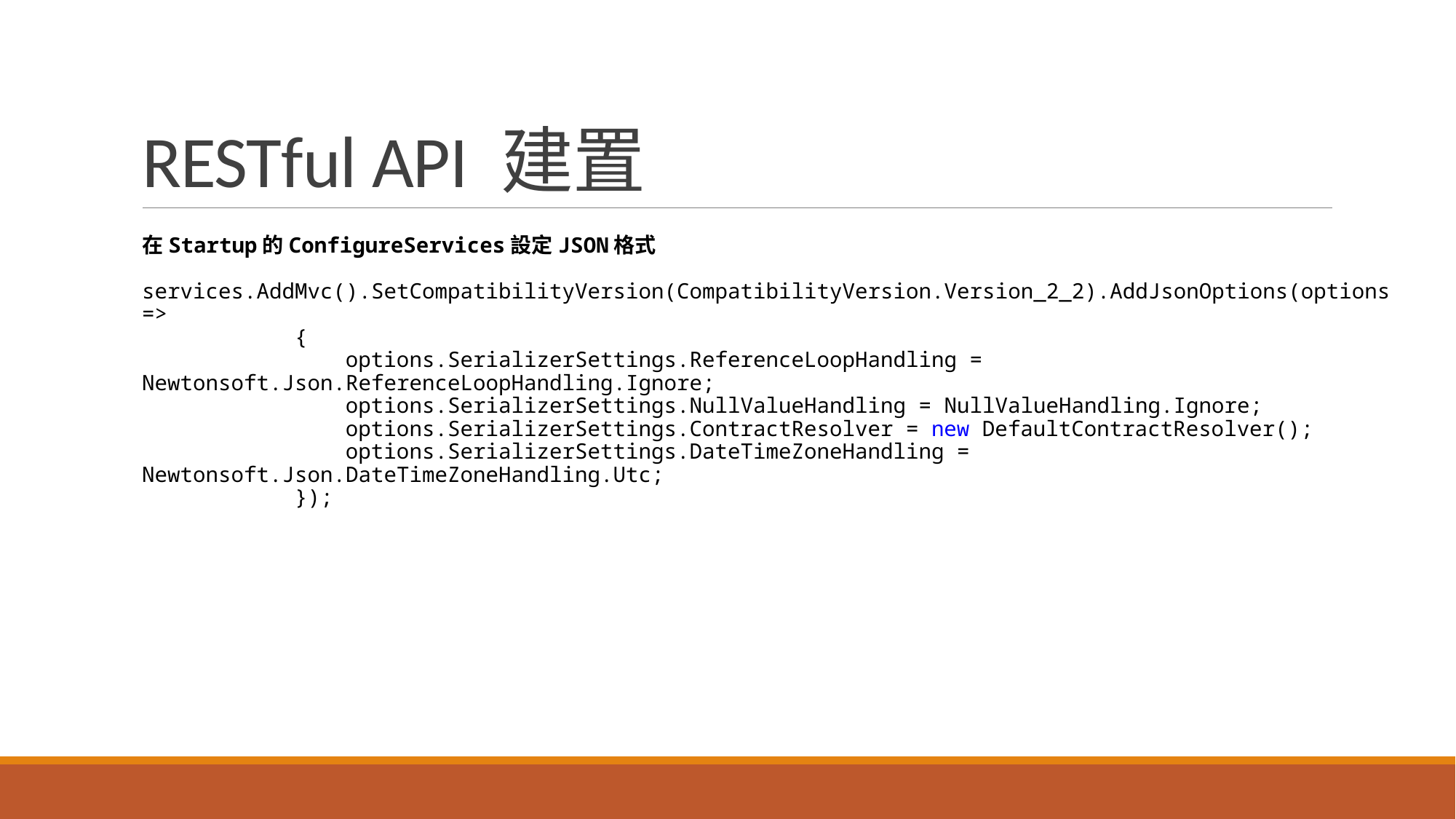

# RESTful API 建置
在Startup的ConfigureServices設定JSON格式

services.AddMvc().SetCompatibilityVersion(CompatibilityVersion.Version_2_2).AddJsonOptions(options =>
            {
                options.SerializerSettings.ReferenceLoopHandling = Newtonsoft.Json.ReferenceLoopHandling.Ignore;
                options.SerializerSettings.NullValueHandling = NullValueHandling.Ignore;
                options.SerializerSettings.ContractResolver = new DefaultContractResolver();
                options.SerializerSettings.DateTimeZoneHandling = Newtonsoft.Json.DateTimeZoneHandling.Utc;
            });